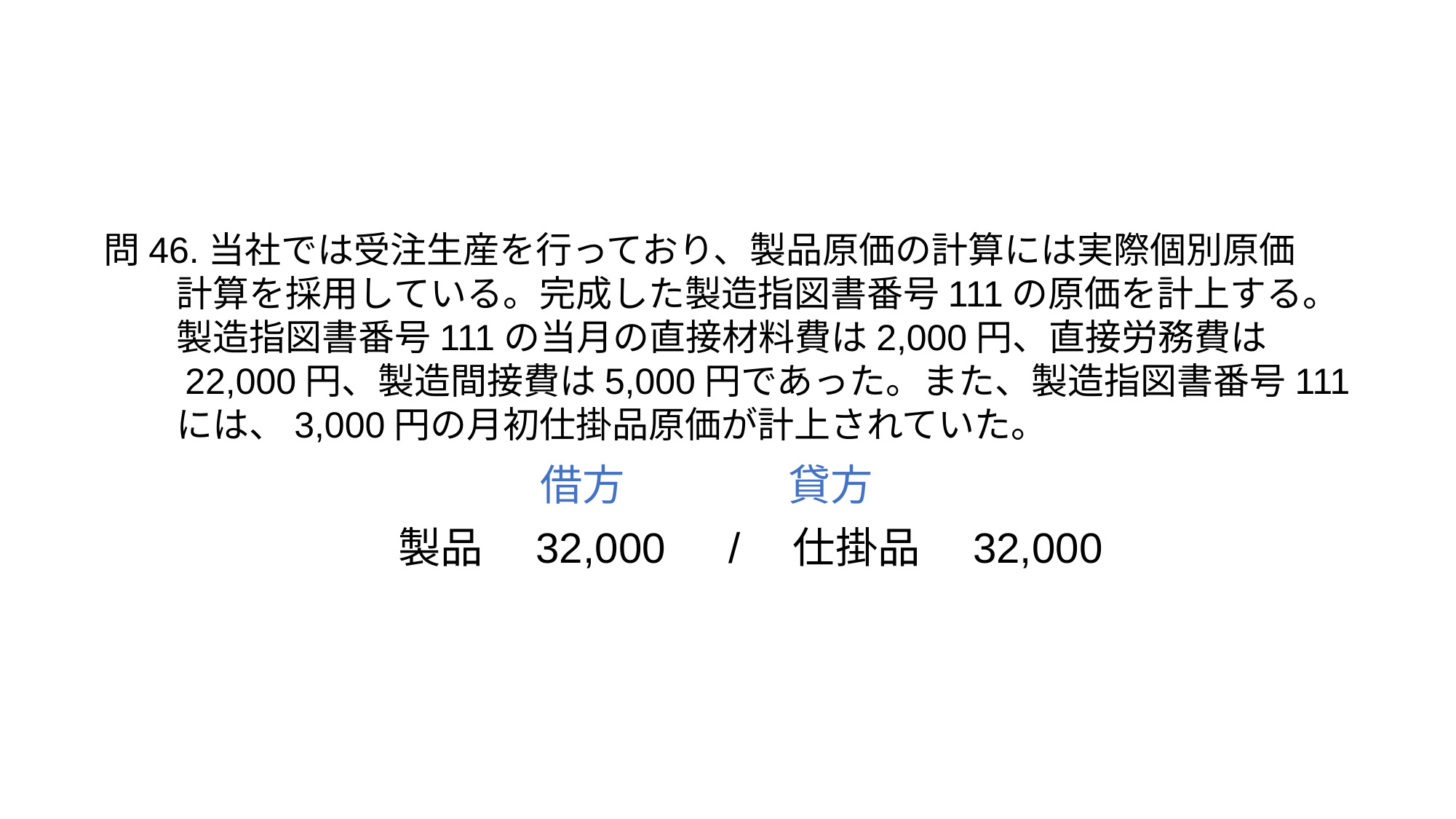

問46.当社では受注生産を行っており、製品原価の計算には実際個別原価
　　計算を採用している。完成した製造指図書番号111の原価を計上する。
　　製造指図書番号111の当月の直接材料費は2,000円、直接労務費は
　　22,000円、製造間接費は5,000円であった。また、製造指図書番号111
　　には、3,000円の月初仕掛品原価が計上されていた。
借方
貸方
製品　32,000　/　仕掛品　32,000